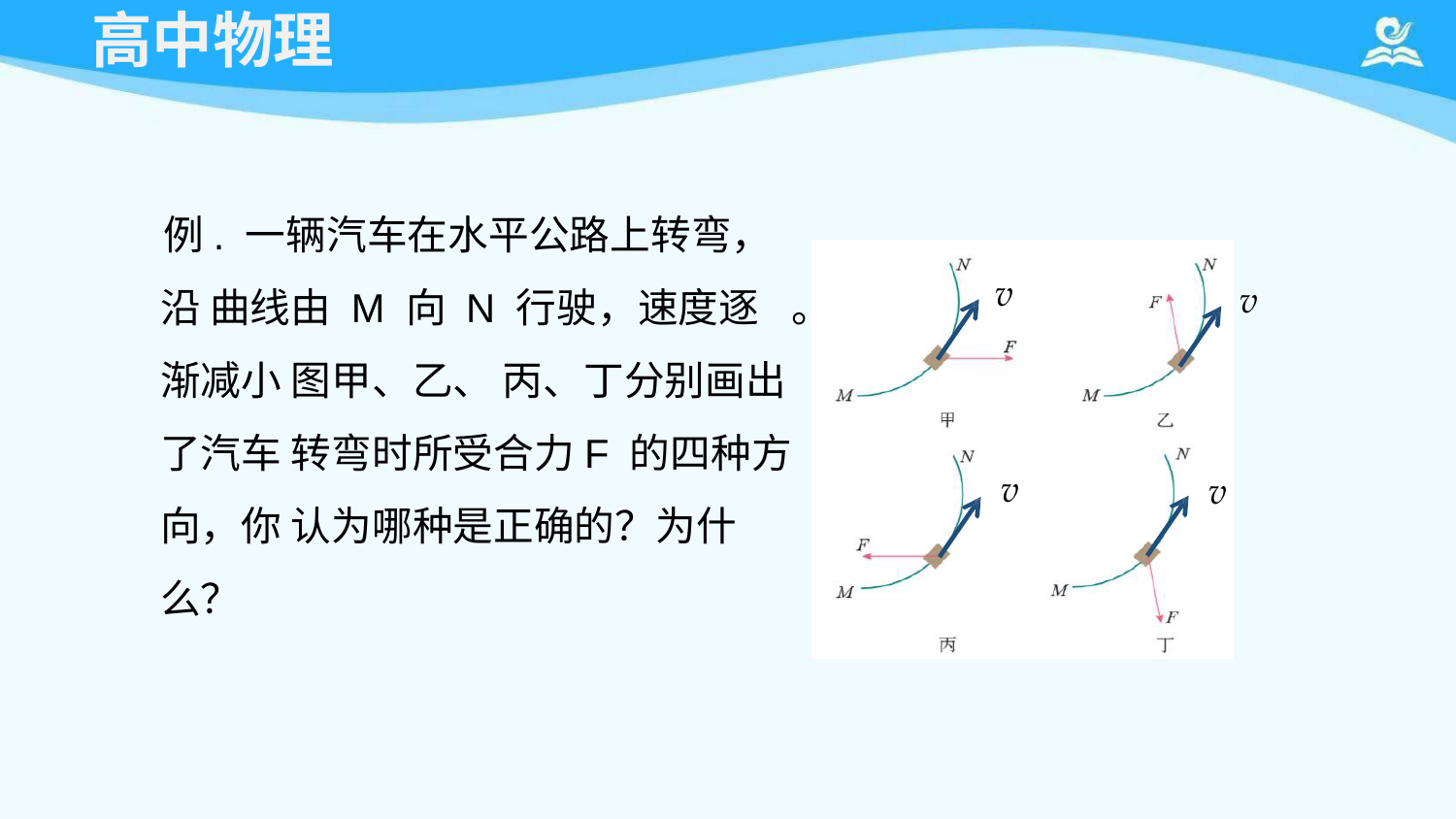

# 高中物理
例. 一辆汽车在水平公路上转弯，沿 曲线由M 向N 行驶，速度逐渐减小 图甲、乙、 丙、丁分别画出了汽车 转弯时所受合力F 的四种方向，你 认为哪种是正确的？为什么？

v
v
。

v
v